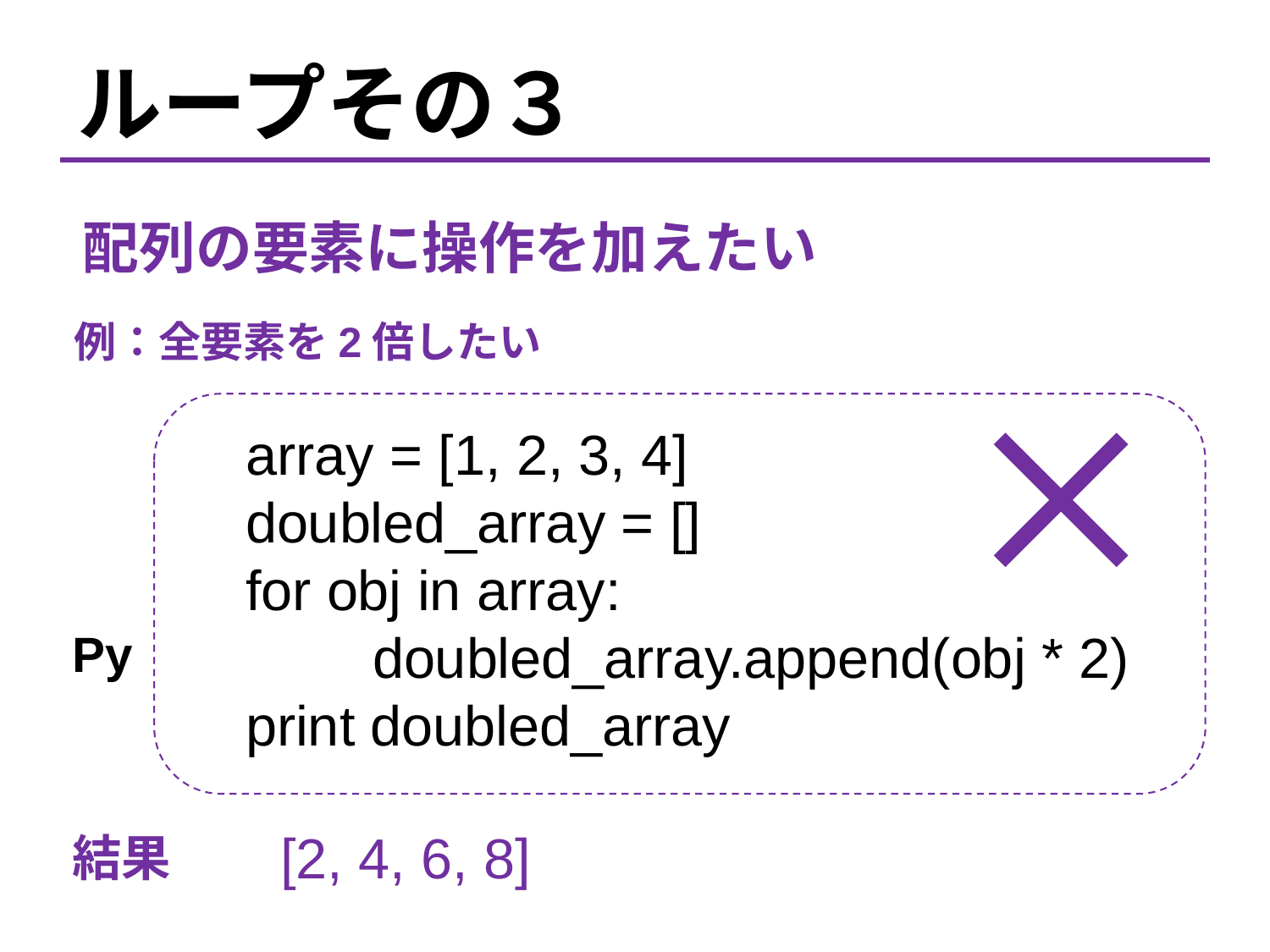

ループその３
配列の要素に操作を加えたい
例：全要素を2倍したい

array = [1, 2, 3, 4]
doubled_array = []
for obj in array:
	doubled_array.append(obj * 2)
print doubled_array
Py
[2, 4, 6, 8]
結果